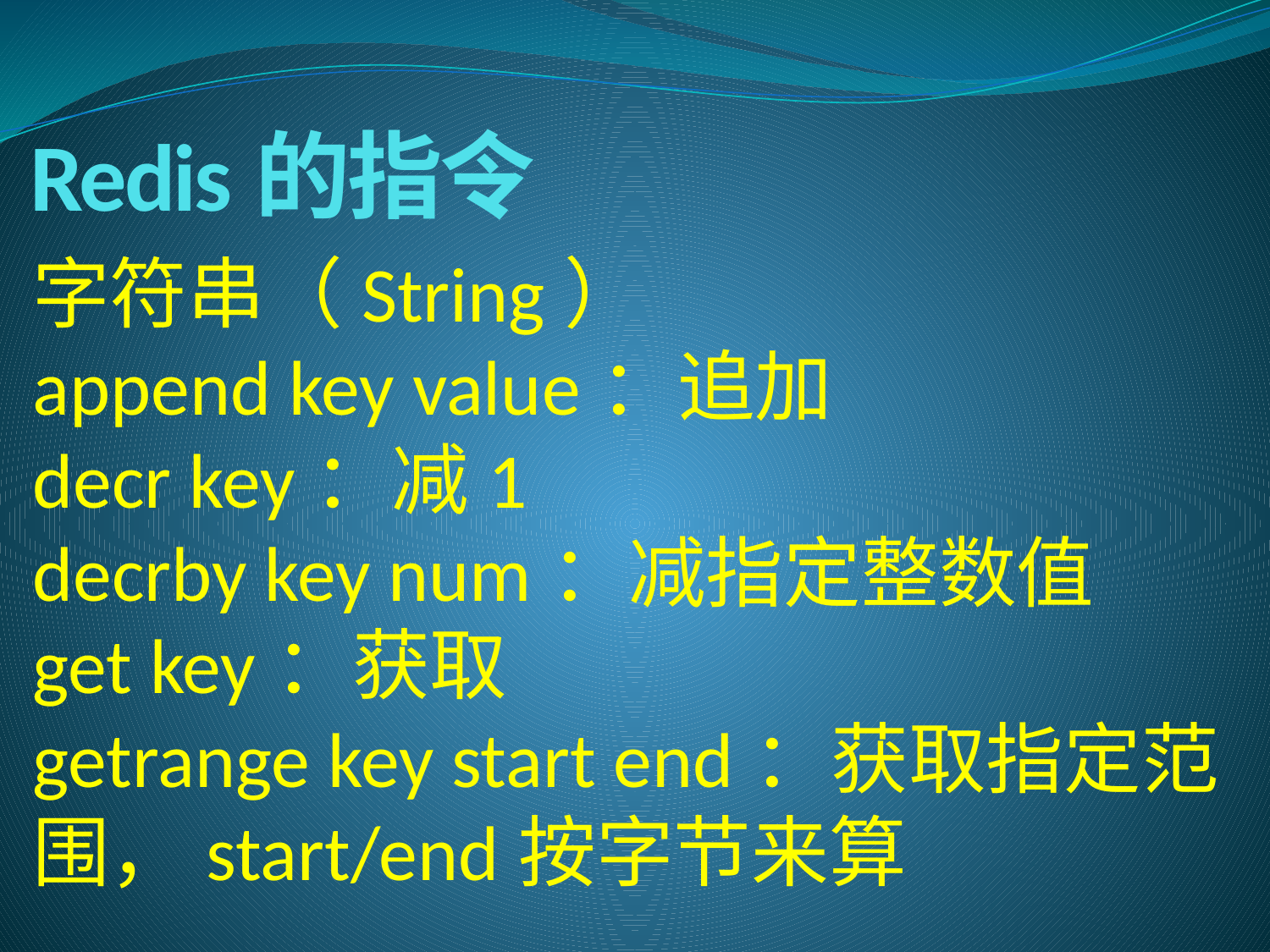

# Redis的指令
字符串（String）
append key value：追加
decr key：减1
decrby key num：减指定整数值
get key：获取
getrange key start end：获取指定范围，start/end按字节来算